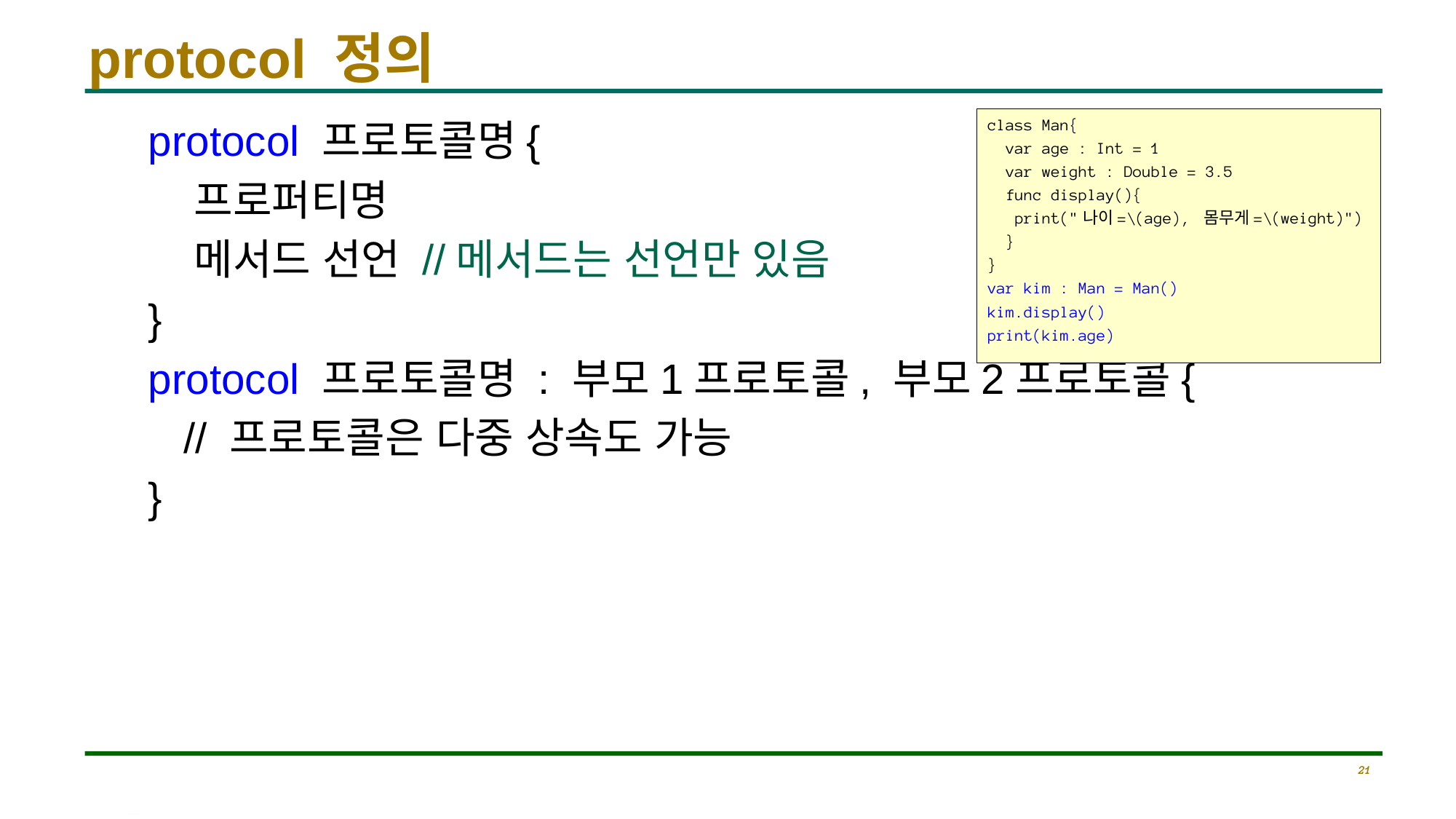

# protocol 정의
protocol 프로토콜명{
   프로퍼티명
   메서드 선언 //메서드는 선언만 있음
}
protocol 프로토콜명 : 부모1프로토콜, 부모2프로토콜{
   // 프로토콜은 다중 상속도 가능
}

class Man{
  var age : Int = 1
  var weight : Double = 3.5
  func display(){
   print("나이=\(age), 몸무게=\(weight)")
  }
}
var kim : Man = Man()
kim.display()
print(kim.age)